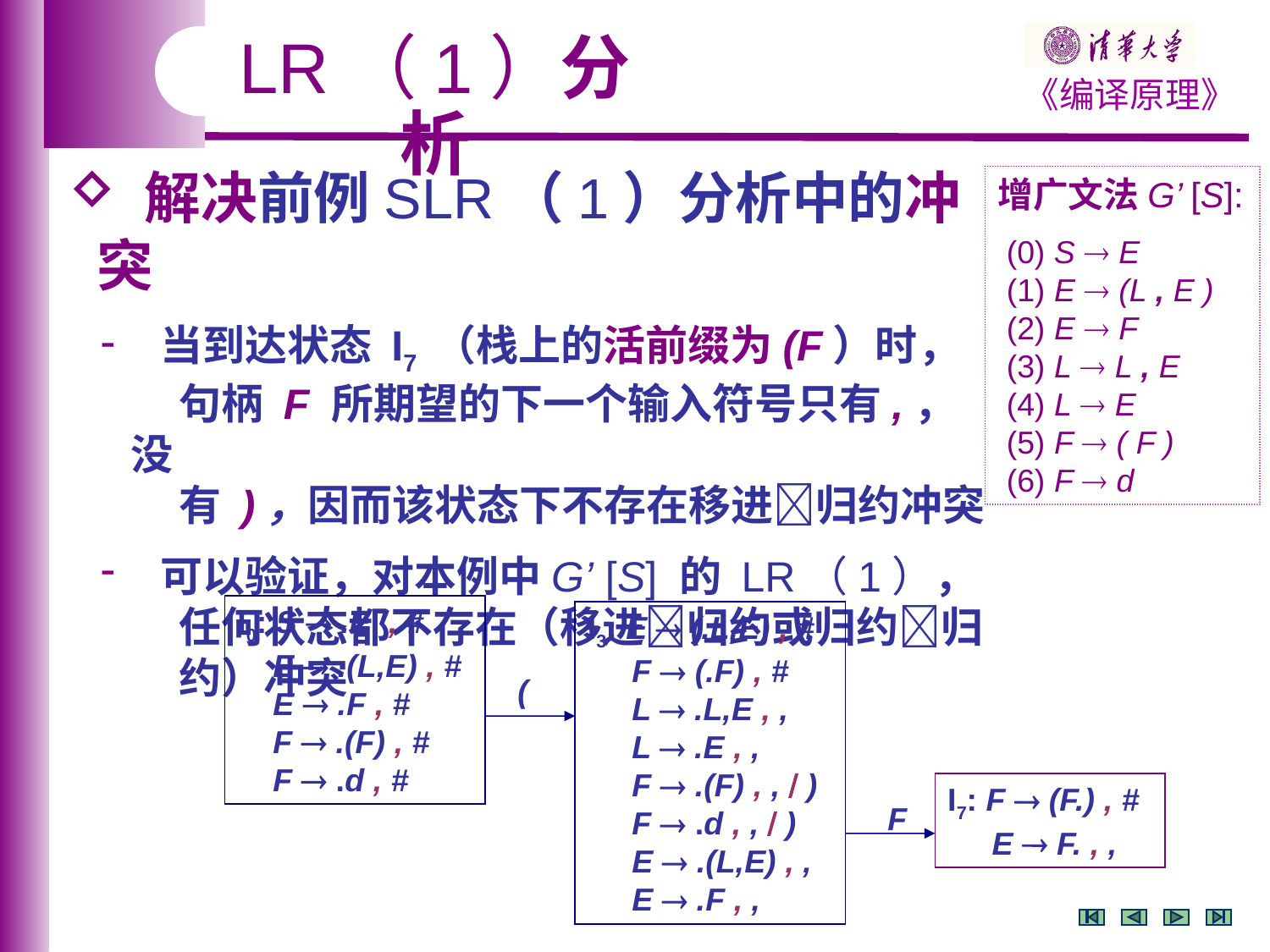

LR（1）分析
 解决前例SLR（1）分析中的冲突

  当到达状态 I7 （栈上的活前缀为(F）时，
    句柄 F 所期望的下一个输入符号只有,，没
    有 )，因而该状态下不存在移进−归约冲突

  可以验证，对本例中G’ [S] 的 LR（1），
    任何状态都不存在（移进−归约或归约−归
    约）冲突
增广文法G’ [S]:

 (0) S → E
 (1) E → (L , E )
 (2) E → F
 (3) L → L , E
 (4) L → E
 (5) F → ( F )
 (6) F → d
I0: S → .E  , #
    E → .(L,E) , #
    E → .F , #
    F → .(F) , #
    F → .d , #
I3: E → (.L,E) , #
     F → (.F) , #
     L → .L,E , ,
     L → .E , ,
     F → .(F) , , / )
     F → .d , , / )
     E → .(L,E) , ,
     E → .F , ,
(

I7: F → (F.) , #
     E → F. , ,
F